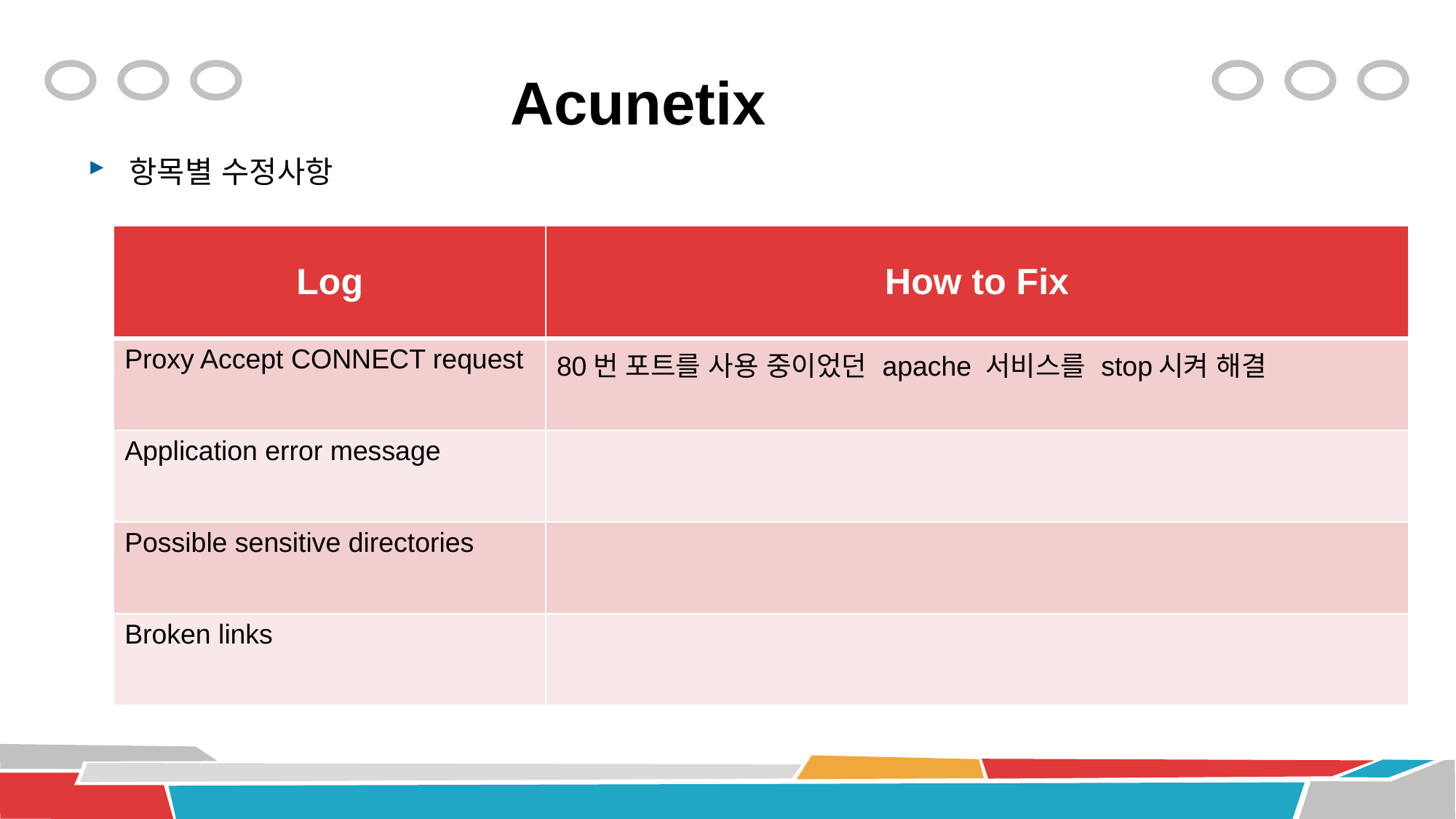

# Acunetix
항목별 수정사항

| Log | How to Fix |
| --- | --- |
| Proxy Accept CONNECT request | 80번 포트를 사용 중이었던 apache 서비스를 stop시켜 해결 |
| Application error message |  |
| Possible sensitive directories |  |
| Broken links |  |